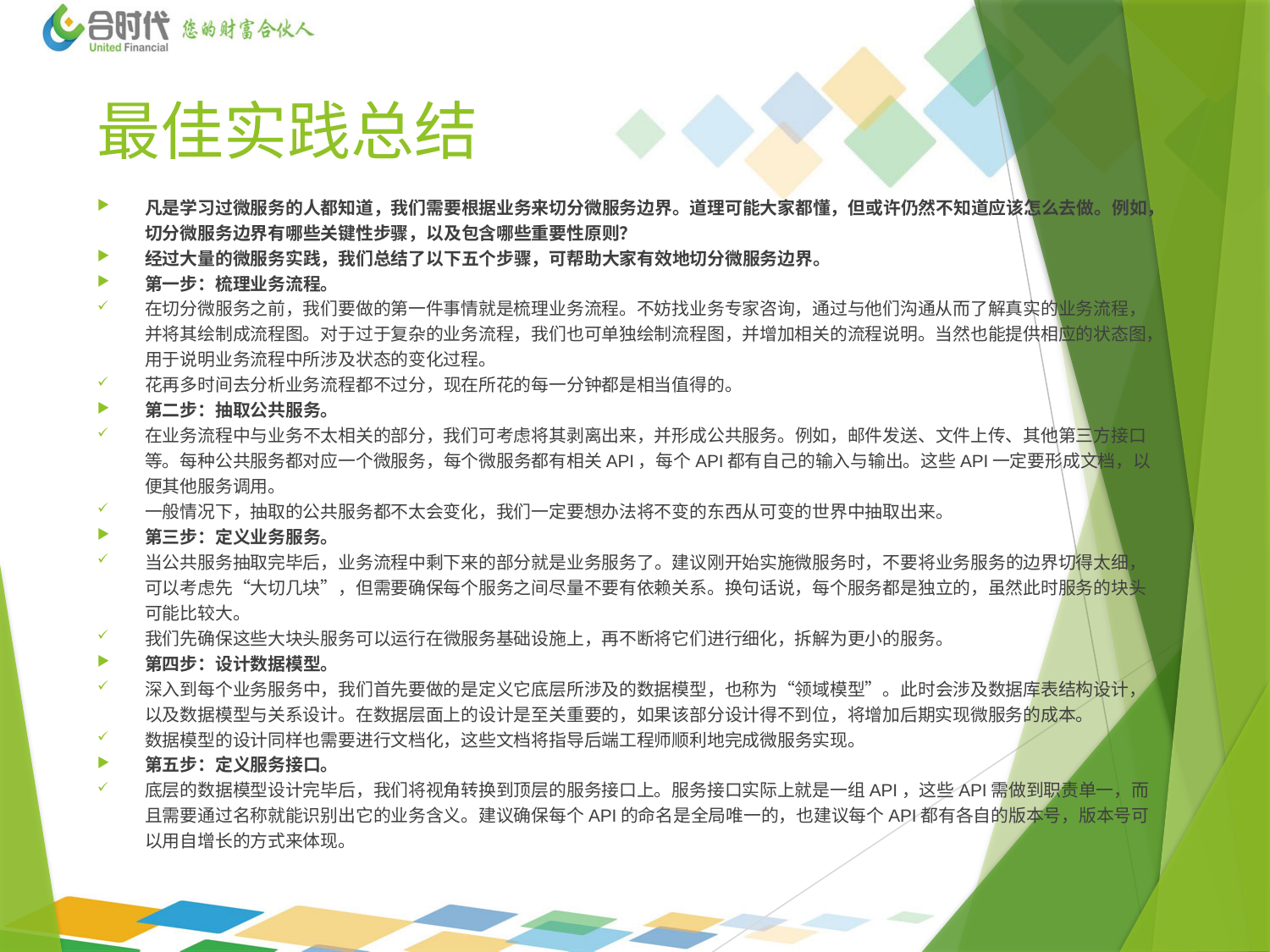

# 最佳实践总结
凡是学习过微服务的人都知道，我们需要根据业务来切分微服务边界。道理可能大家都懂，但或许仍然不知道应该怎么去做。例如，切分微服务边界有哪些关键性步骤，以及包含哪些重要性原则？
经过大量的微服务实践，我们总结了以下五个步骤，可帮助大家有效地切分微服务边界。
第一步：梳理业务流程。
在切分微服务之前，我们要做的第一件事情就是梳理业务流程。不妨找业务专家咨询，通过与他们沟通从而了解真实的业务流程，并将其绘制成流程图。对于过于复杂的业务流程，我们也可单独绘制流程图，并增加相关的流程说明。当然也能提供相应的状态图，用于说明业务流程中所涉及状态的变化过程。
花再多时间去分析业务流程都不过分，现在所花的每一分钟都是相当值得的。
第二步：抽取公共服务。
在业务流程中与业务不太相关的部分，我们可考虑将其剥离出来，并形成公共服务。例如，邮件发送、文件上传、其他第三方接口等。每种公共服务都对应一个微服务，每个微服务都有相关API，每个API都有自己的输入与输出。这些API一定要形成文档，以便其他服务调用。
一般情况下，抽取的公共服务都不太会变化，我们一定要想办法将不变的东西从可变的世界中抽取出来。
第三步：定义业务服务。
当公共服务抽取完毕后，业务流程中剩下来的部分就是业务服务了。建议刚开始实施微服务时，不要将业务服务的边界切得太细，可以考虑先“大切几块”，但需要确保每个服务之间尽量不要有依赖关系。换句话说，每个服务都是独立的，虽然此时服务的块头可能比较大。
我们先确保这些大块头服务可以运行在微服务基础设施上，再不断将它们进行细化，拆解为更小的服务。
第四步：设计数据模型。
深入到每个业务服务中，我们首先要做的是定义它底层所涉及的数据模型，也称为“领域模型”。此时会涉及数据库表结构设计，以及数据模型与关系设计。在数据层面上的设计是至关重要的，如果该部分设计得不到位，将增加后期实现微服务的成本。
数据模型的设计同样也需要进行文档化，这些文档将指导后端工程师顺利地完成微服务实现。
第五步：定义服务接口。
底层的数据模型设计完毕后，我们将视角转换到顶层的服务接口上。服务接口实际上就是一组API，这些API需做到职责单一，而且需要通过名称就能识别出它的业务含义。建议确保每个API的命名是全局唯一的，也建议每个API都有各自的版本号，版本号可以用自增长的方式来体现。